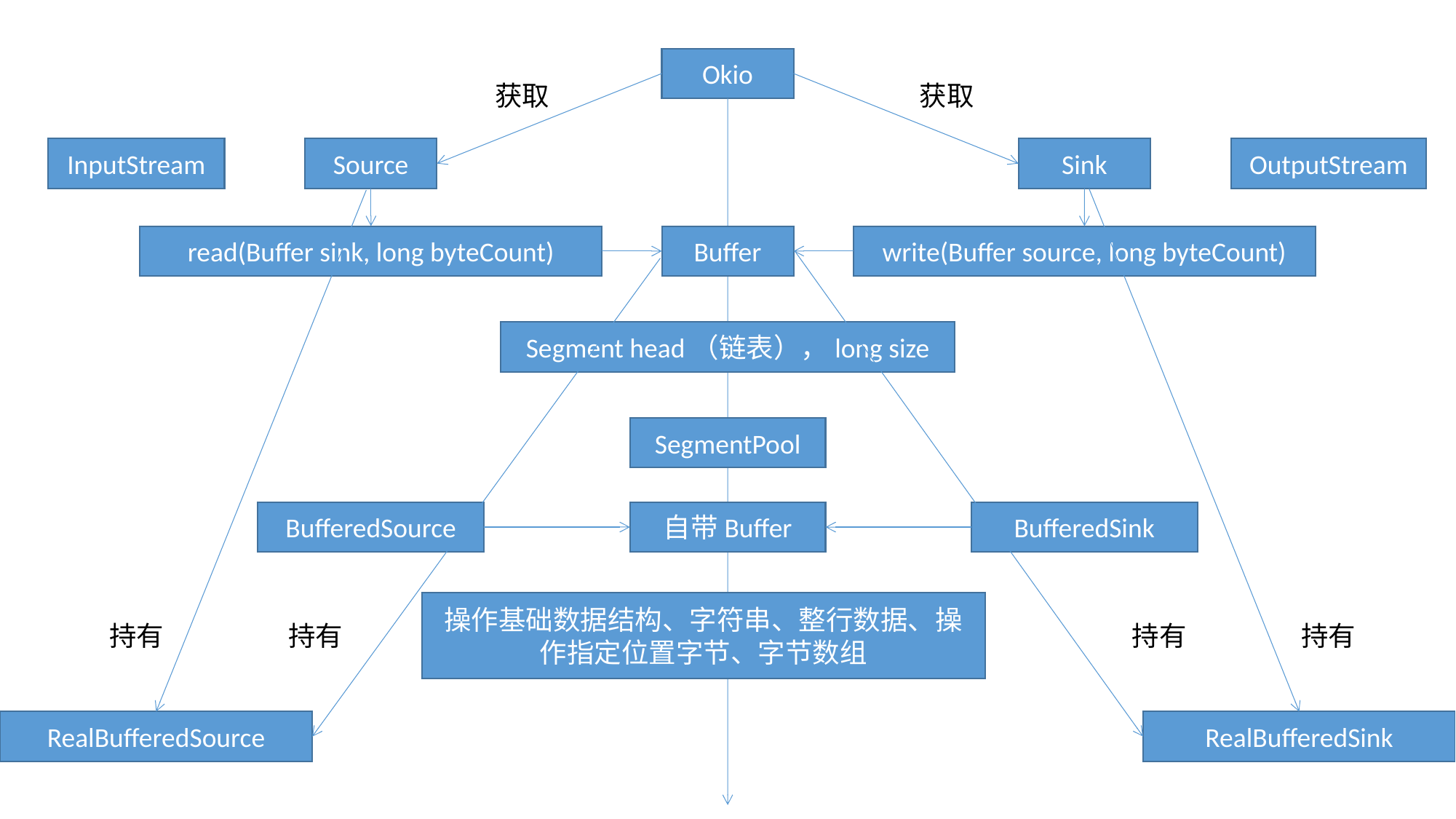

Okio
获取
获取
InputStream
Source
Sink
OutputStream
read(Buffer sink, long byteCount)
Buffer
write(Buffer source, long byteCount)
Segment head（链表），long size
SegmentPool
BufferedSource
自带Buffer
BufferedSink
操作基础数据结构、字符串、整行数据、操作指定位置字节、字节数组
持有
持有
持有
持有
RealBufferedSource
RealBufferedSink